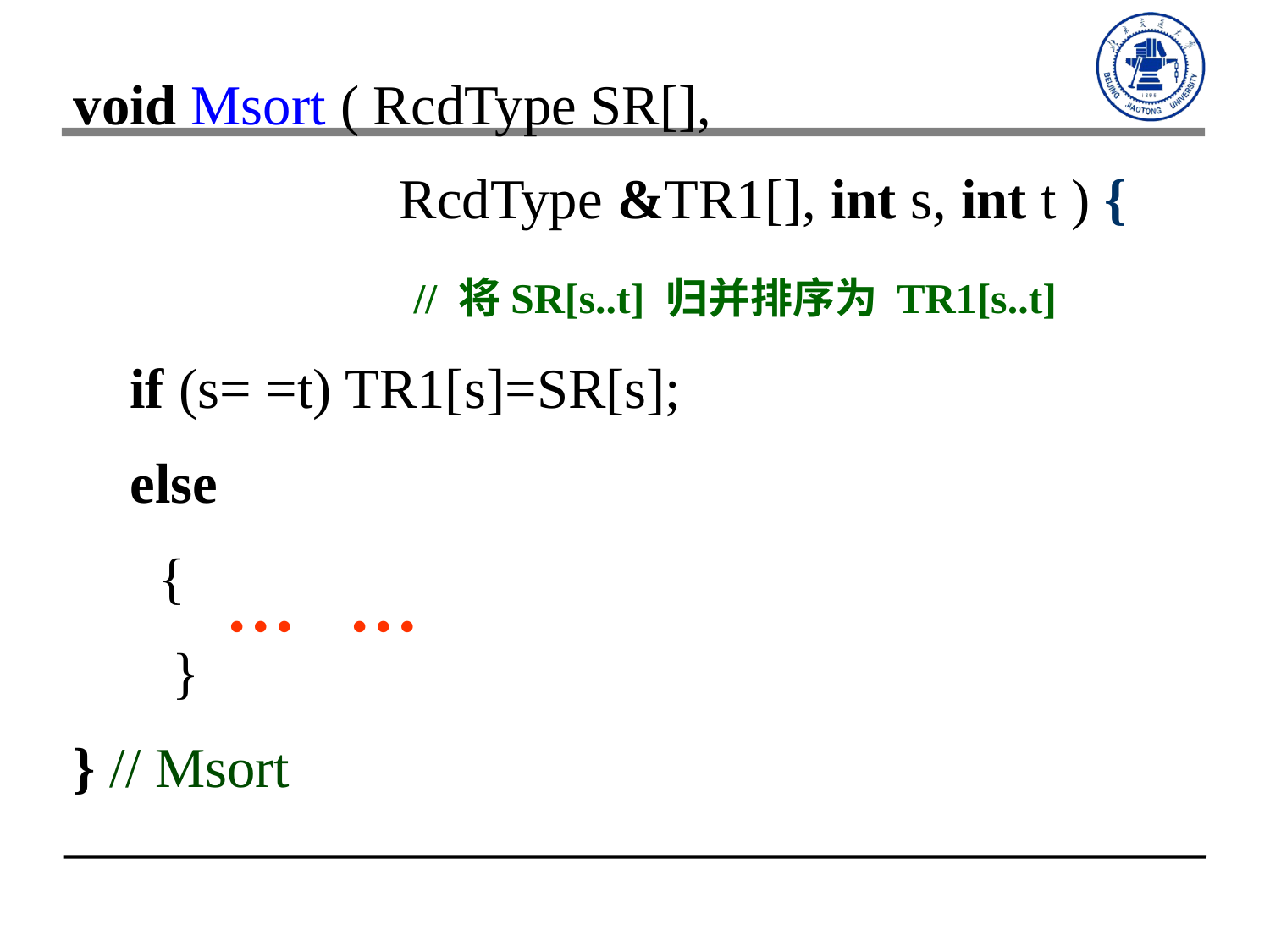

void Msort ( RcdType SR[],
                       RcdType &TR1[], int s, int t ) {
                        // 将SR[s..t] 归并排序为 TR1[s..t]
    if (s= =t) TR1[s]=SR[s];
    else
      {
       }
} // Msort
    …   …